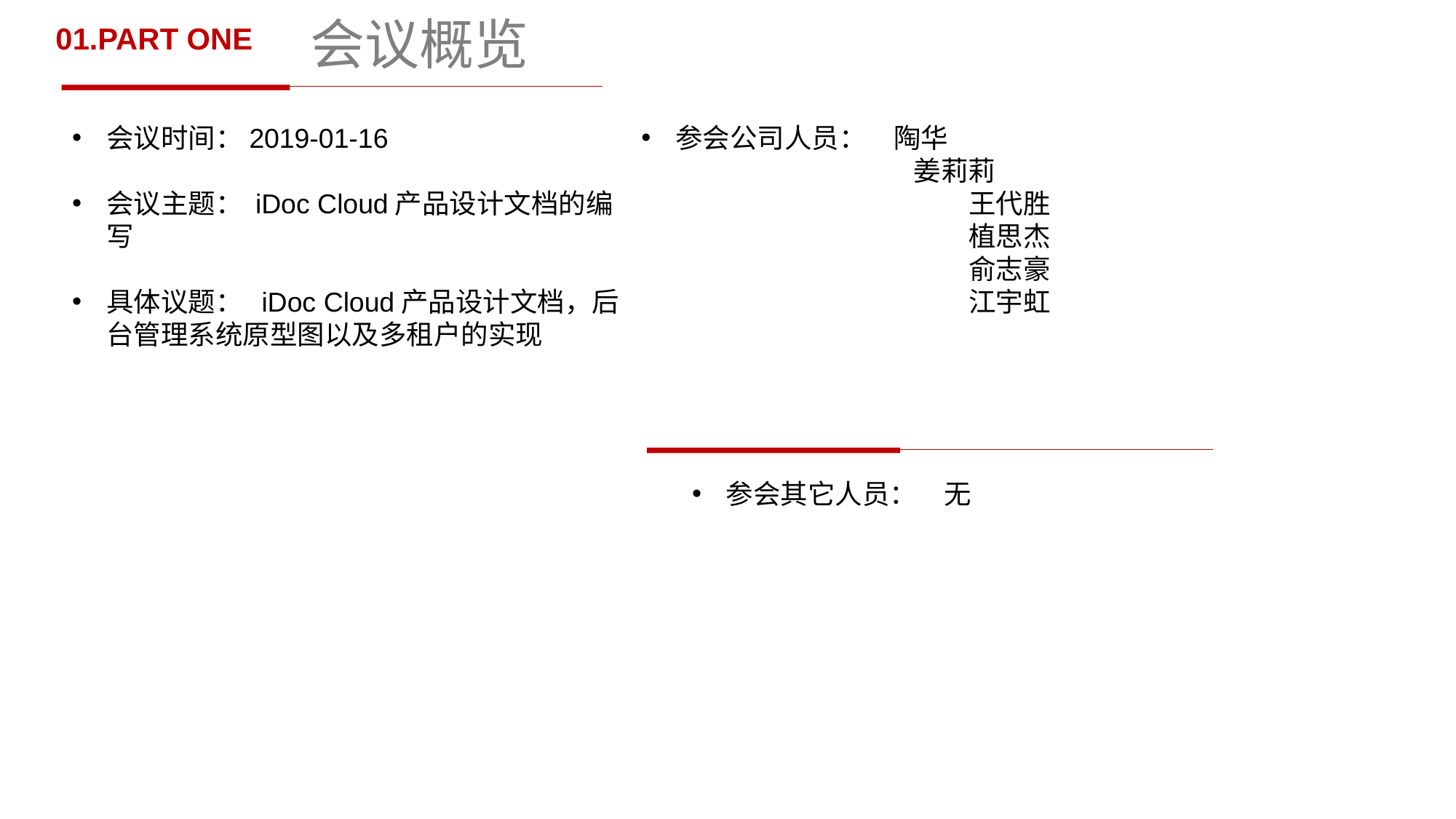

# 会议概览
01.PART ONE

会议时间：2019-01-16

会议主题： iDoc Cloud产品设计文档的编写

具体议题：  iDoc Cloud产品设计文档，后台管理系统原型图以及多租户的实现
参会公司人员：	陶华
                                           姜莉莉
王代胜
植思杰
俞志豪
江宇虹

参会其它人员：	无